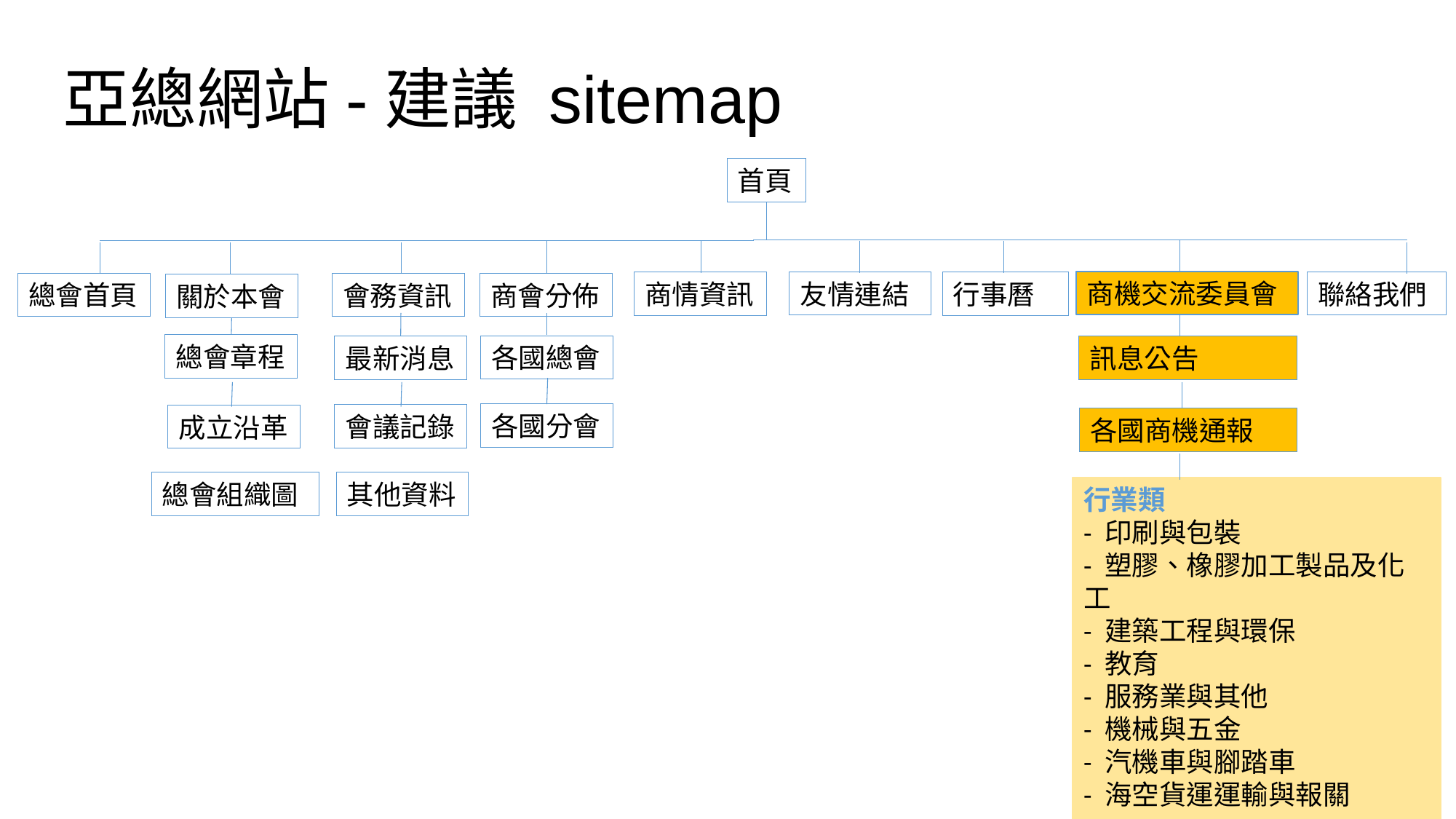

# 亞總網站-建議 sitemap
首頁
商機交流委員會
友情連結
聯絡我們
商情資訊
行事曆
總會首頁
會務資訊
商會分佈
關於本會
總會章程
各國總會
最新消息
訊息公告
各國分會
會議記錄
成立沿革
各國商機通報
總會組織圖
其他資料
行業類
- 印刷與包裝
- 塑膠、橡膠加工製品及化工
- 建築工程與環保
- 教育
- 服務業與其他
- 機械與五金
- 汽機車與腳踏車
- 海空貨運運輸與報關
..................